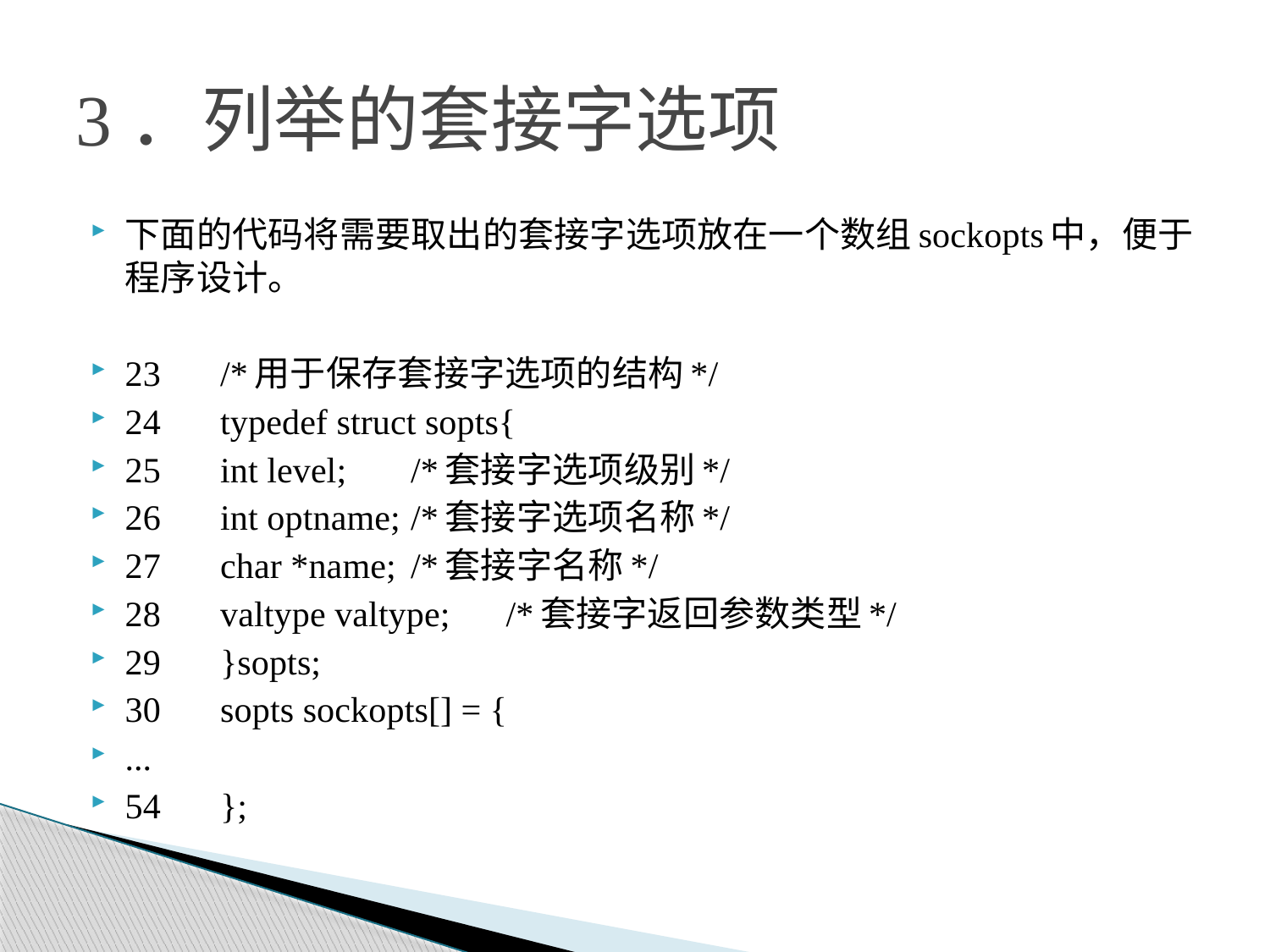

# 3．列举的套接字选项
下面的代码将需要取出的套接字选项放在一个数组sockopts中，便于程序设计。

23	/*用于保存套接字选项的结构*/
24	typedef struct sopts{
25		int level;		/*套接字选项级别*/
26		int optname;		/*套接字选项名称*/
27		char *name;		/*套接字名称*/
28		valtype valtype;		/*套接字返回参数类型*/
29	}sopts;
30	sopts sockopts[] = {
...
54	};